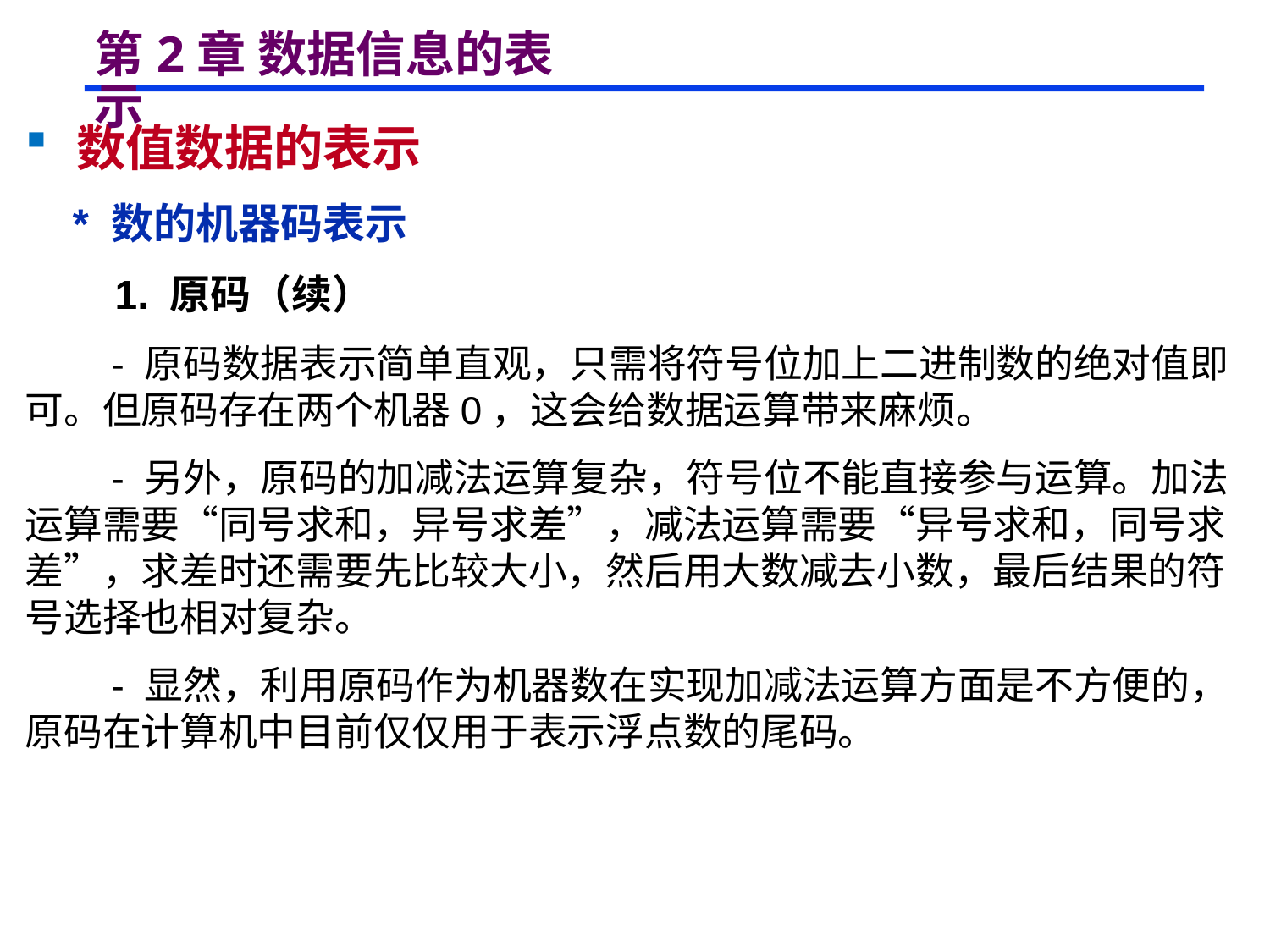

# 第2章 数据信息的表示
 数值数据的表示
    * 数的机器码表示
        1. 原码（续）
        - 原码数据表示简单直观，只需将符号位加上二进制数的绝对值即可。但原码存在两个机器0，这会给数据运算带来麻烦。
        - 另外，原码的加减法运算复杂，符号位不能直接参与运算。加法运算需要“同号求和，异号求差”，减法运算需要“异号求和，同号求差”，求差时还需要先比较大小，然后用大数减去小数，最后结果的符号选择也相对复杂。
        - 显然，利用原码作为机器数在实现加减法运算方面是不方便的，原码在计算机中目前仅仅用于表示浮点数的尾码。